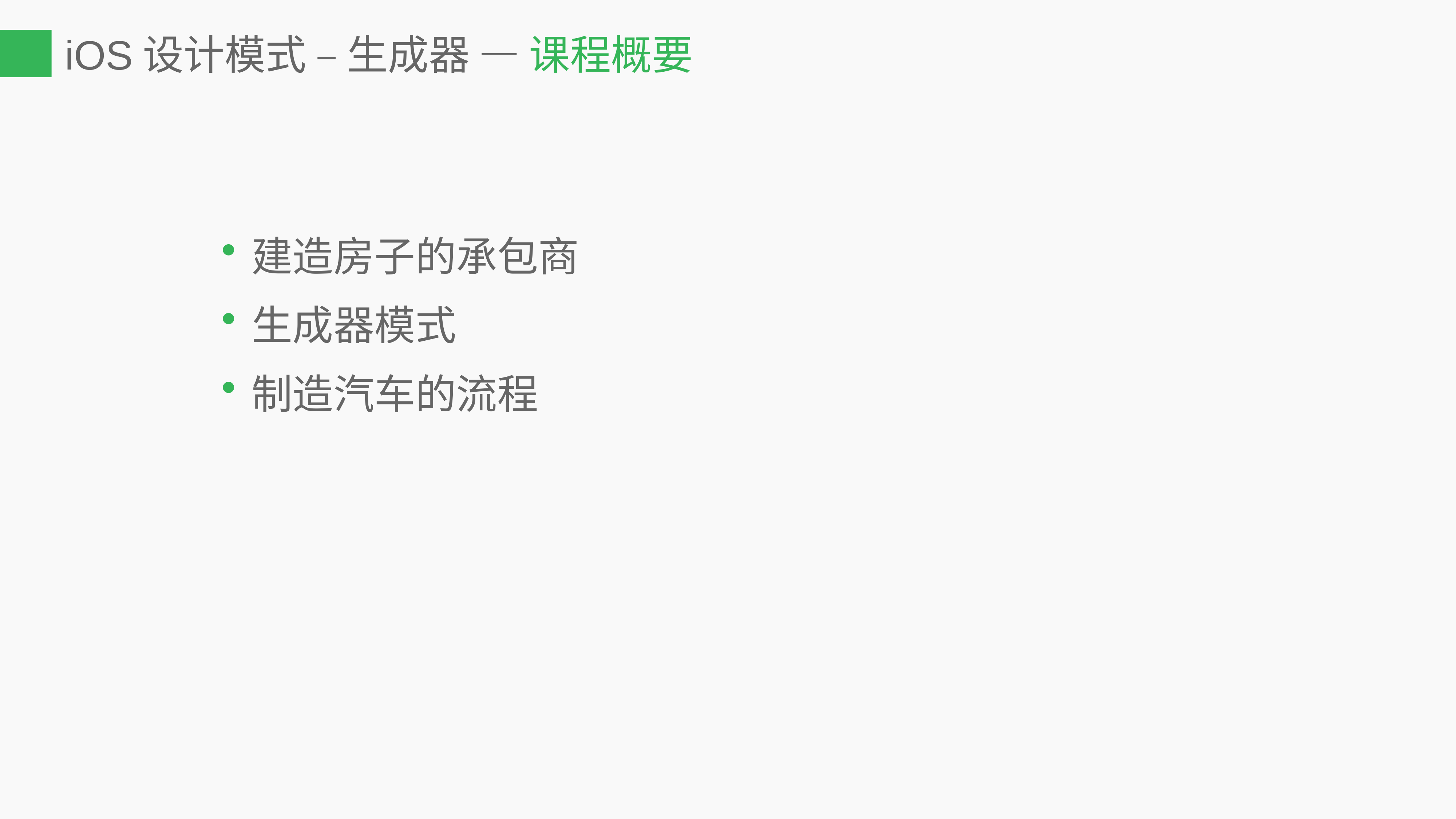

iOS设计模式 – 生成器 — 课程概要

建造房子的承包商
生成器模式
制造汽车的流程